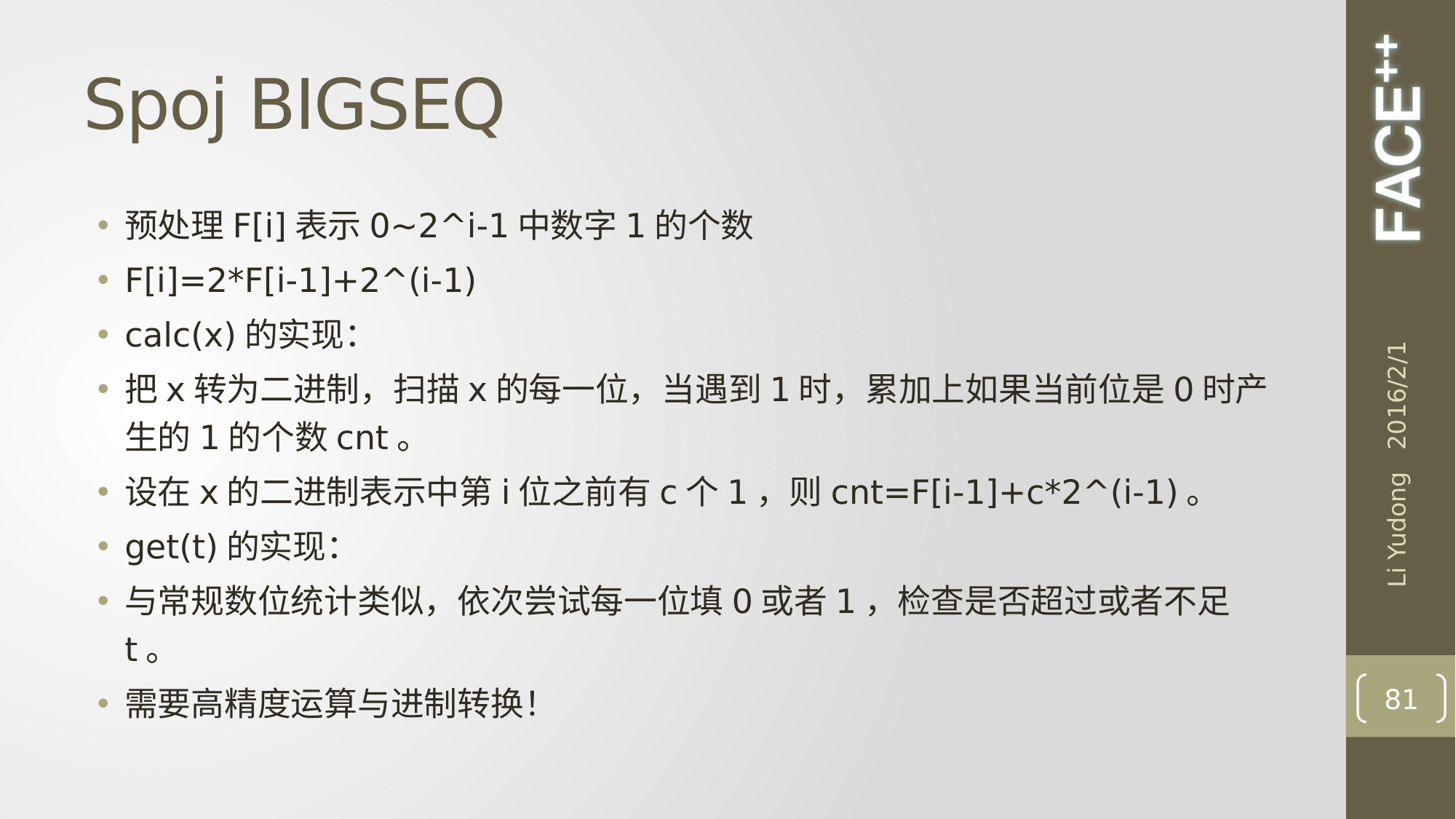

# Spoj BIGSEQ
预处理F[i]表示0~2^i-1中数字1的个数
F[i]=2*F[i-1]+2^(i-1)
calc(x)的实现：
把x转为二进制，扫描x的每一位，当遇到1时，累加上如果当前位是0时产生的1的个数cnt。
设在x的二进制表示中第i位之前有c个1，则cnt=F[i-1]+c*2^(i-1)。
get(t)的实现：
与常规数位统计类似，依次尝试每一位填0或者1，检查是否超过或者不足t。
需要高精度运算与进制转换！
2016/2/1
Li Yudong
81